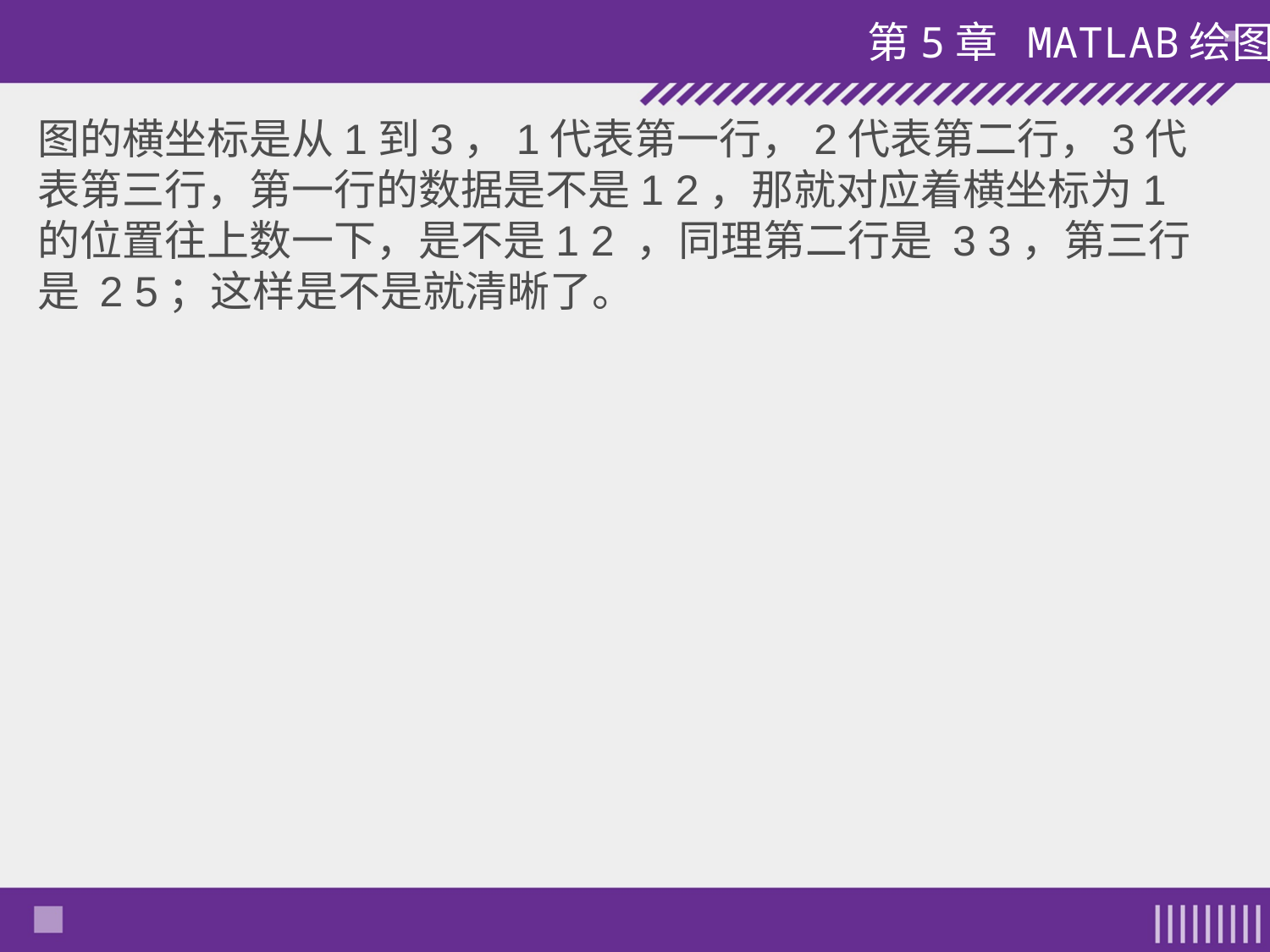

图的横坐标是从1到3，1代表第一行，2代表第二行，3代表第三行，第一行的数据是不是1 2，那就对应着横坐标为1的位置往上数一下，是不是1 2 ，同理第二行是 3 3，第三行是 2 5；这样是不是就清晰了。